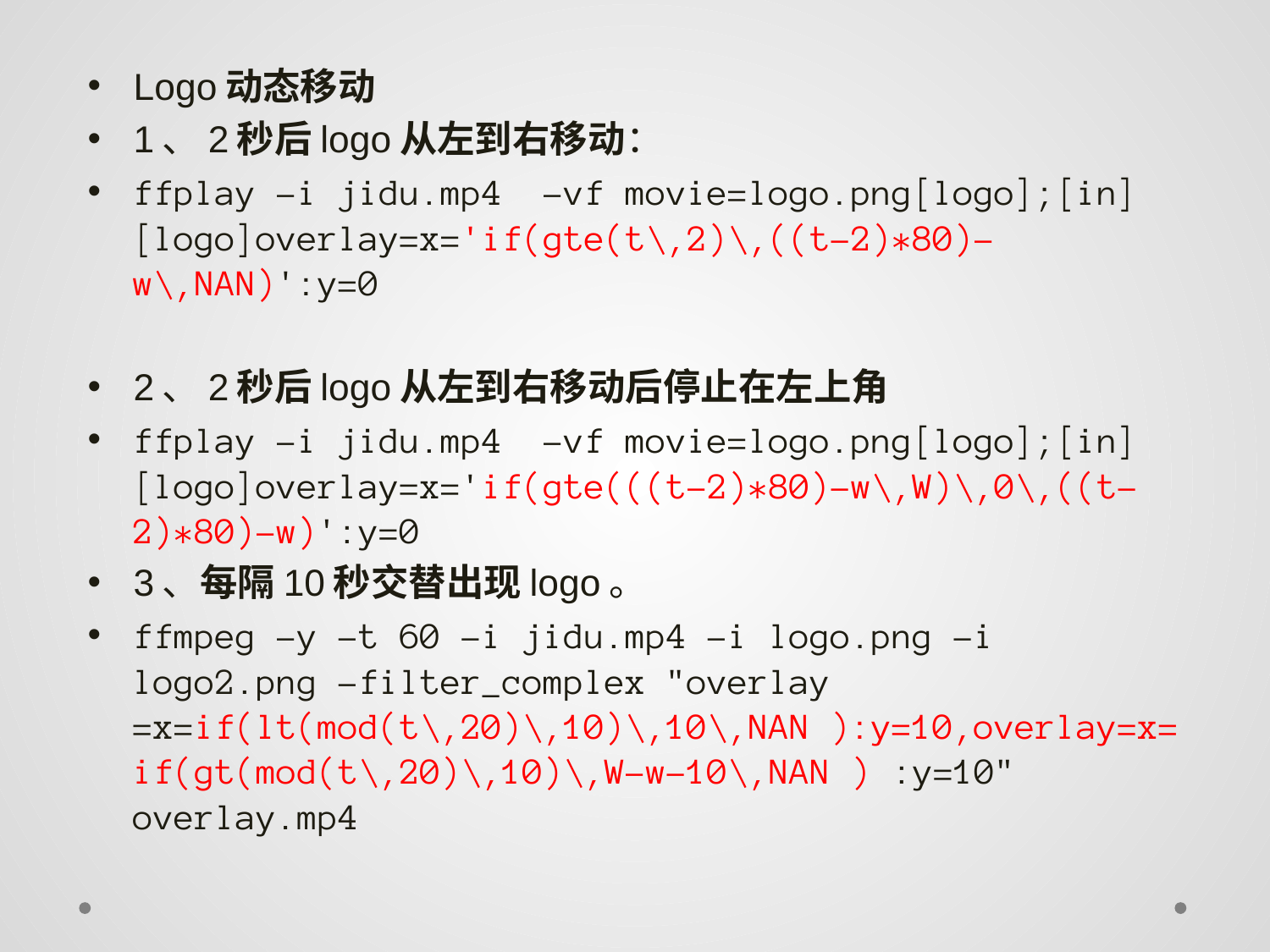

Logo动态移动
1、2秒后logo从左到右移动：
ffplay -i jidu.mp4  -vf movie=logo.png[logo];[in][logo]overlay=x='if(gte(t\,2)\,((t-2)*80)-w\,NAN)':y=0

2、2秒后logo从左到右移动后停止在左上角
ffplay -i jidu.mp4  -vf movie=logo.png[logo];[in][logo]overlay=x='if(gte(((t-2)*80)-w\,W)\,0\,((t-2)*80)-w)':y=0
3、每隔10秒交替出现logo。
ffmpeg -y -t 60 -i jidu.mp4 -i logo.png -i logo2.png -filter_complex "overlay
=x=if(lt(mod(t\,20)\,10)\,10\,NAN ):y=10,overlay=x=if(gt(mod(t\,20)\,10)\,W-w-10\,NAN ) :y=10" overlay.mp4